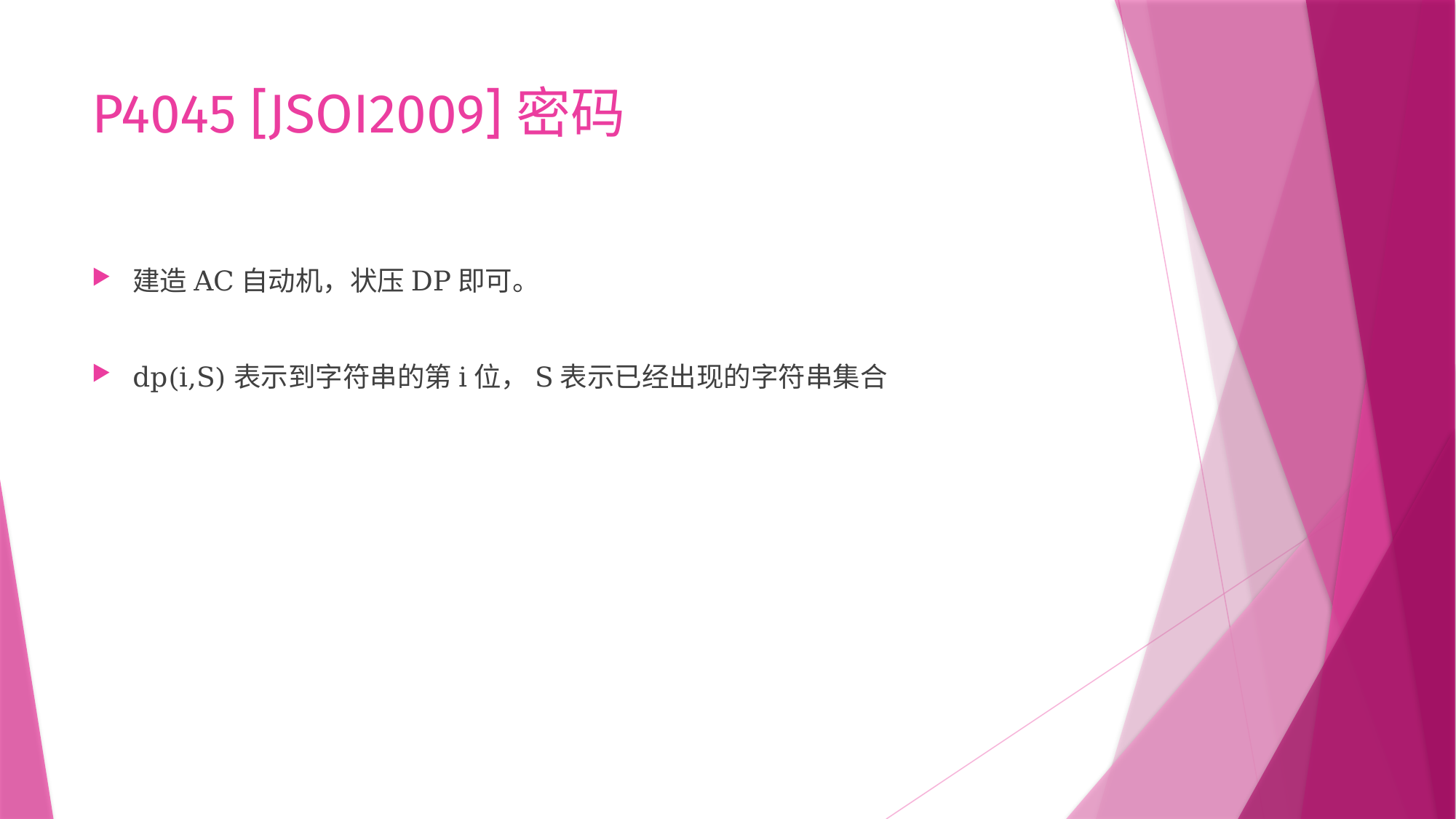

# P4045 [JSOI2009]密码
建造AC自动机，状压DP即可。

dp(i,S)表示到字符串的第i位，S表示已经出现的字符串集合